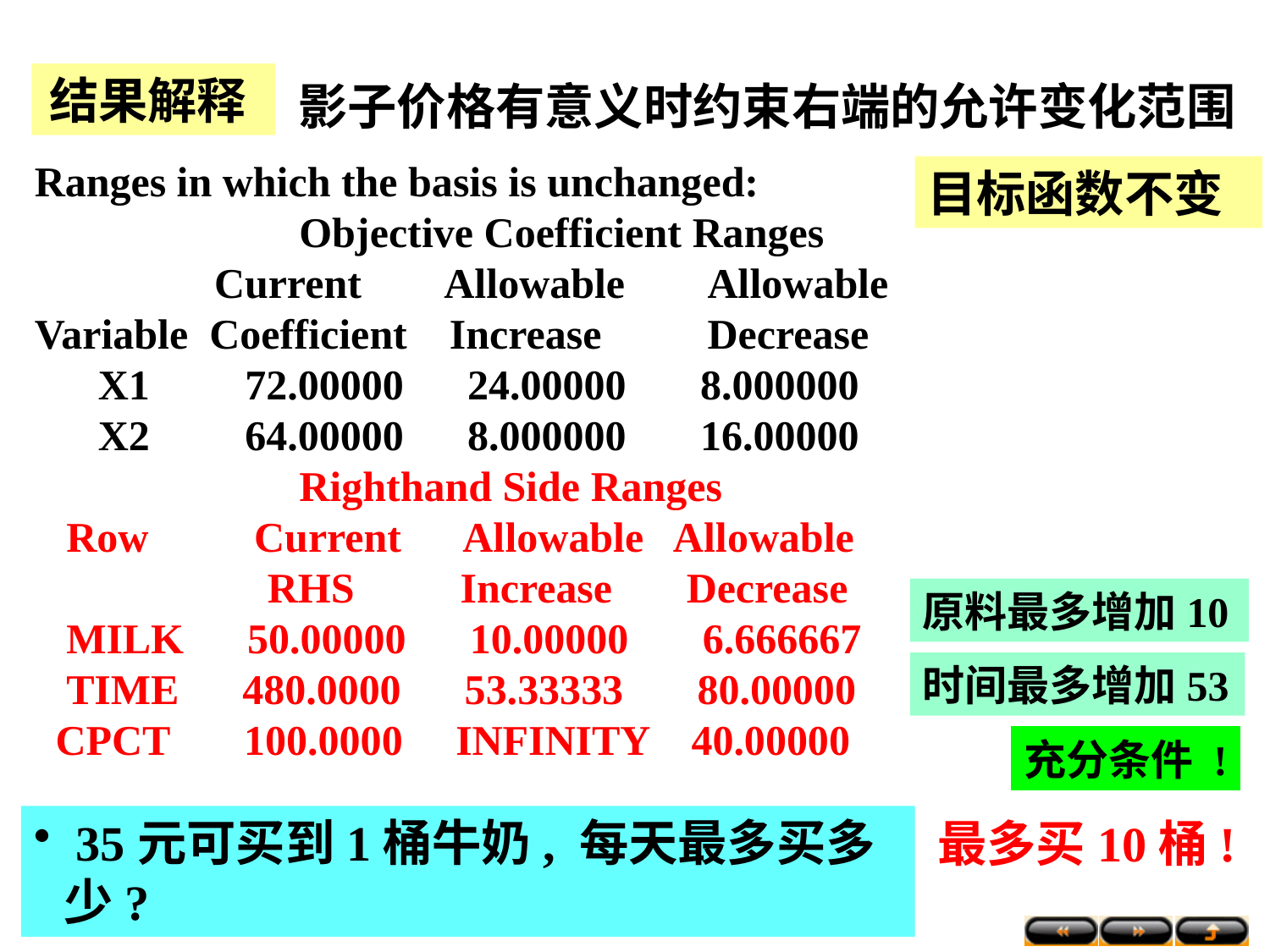

结果解释
影子价格有意义时约束右端的允许变化范围
Ranges in which the basis is unchanged:
                         Objective Coefficient Ranges
                 Current        Allowable        Allowable
Variable  Coefficient    Increase          Decrease
      X1         72.00000      24.00000       8.000000
      X2         64.00000      8.000000       16.00000
                         Righthand Side Ranges
   Row          Current      Allowable   Allowable
                      RHS          Increase       Decrease
   MILK      50.00000      10.00000       6.666667
   TIME      480.0000      53.33333       80.00000
  CPCT       100.0000     INFINITY    40.00000
目标函数不变
原料最多增加10
时间最多增加53
充分条件 !
 35元可买到1桶牛奶, 每天最多买多少?
最多买10桶!